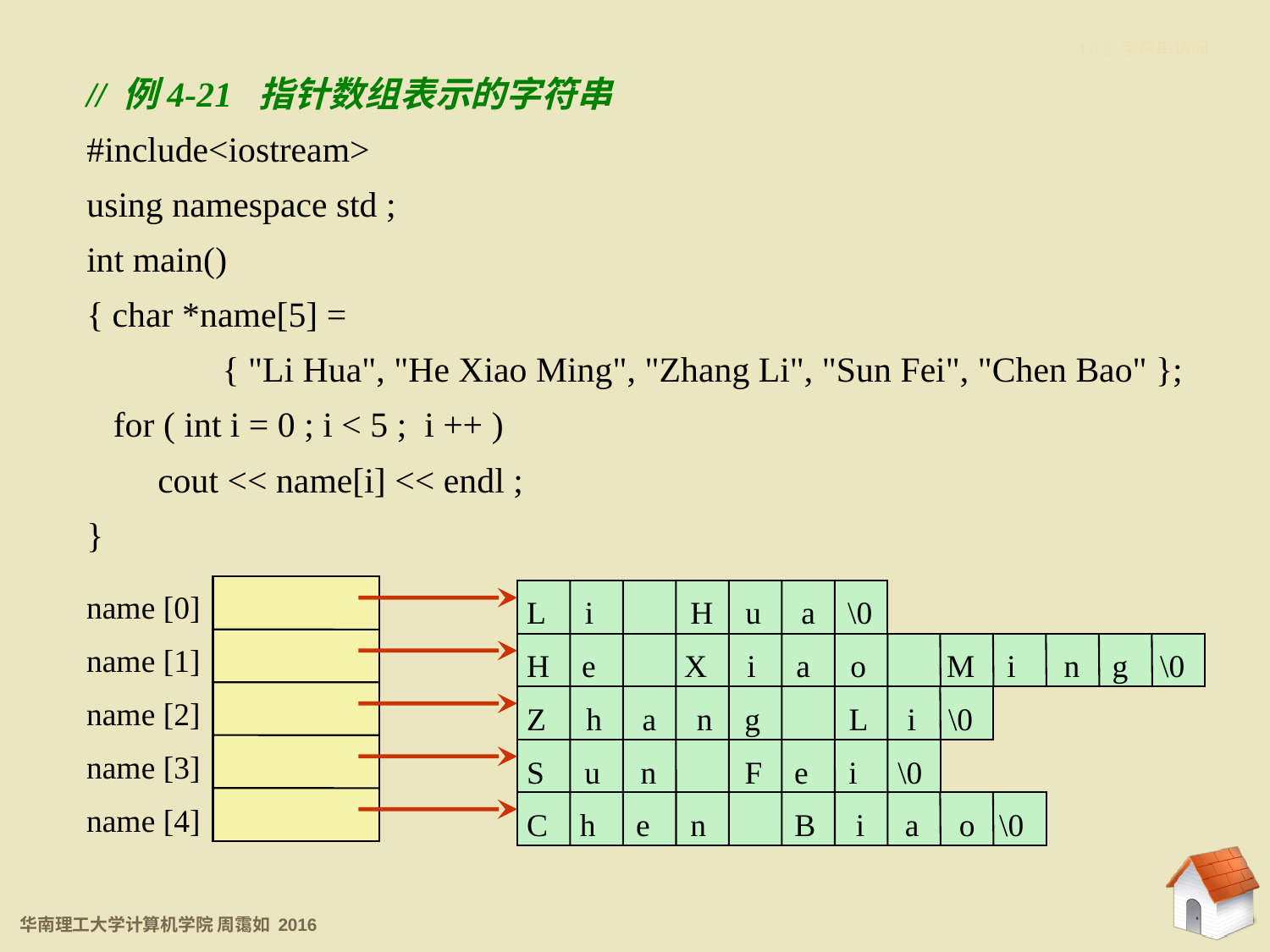

4.6.2 字符串访问
// 例4-21  指针数组表示的字符串
#include<iostream>
using namespace std ;
int main()
{ char *name[5] =
	 { "Li Hua", "He Xiao Ming", "Zhang Li", "Sun Fei", "Chen Bao" };
   for ( int i = 0 ; i < 5 ;  i ++ )
        cout << name[i] << endl ;
}
name [0]
name [1]
name [2]
name [3]
name [4]
L     i            H    u     a    \0
H    e           X     i     a     o          M    i      n    g    \0
Z     h     a     n    g           L     i    \0
S     u     n           F    e     i     \0
C    h     e     n           B     i     a     o   \0